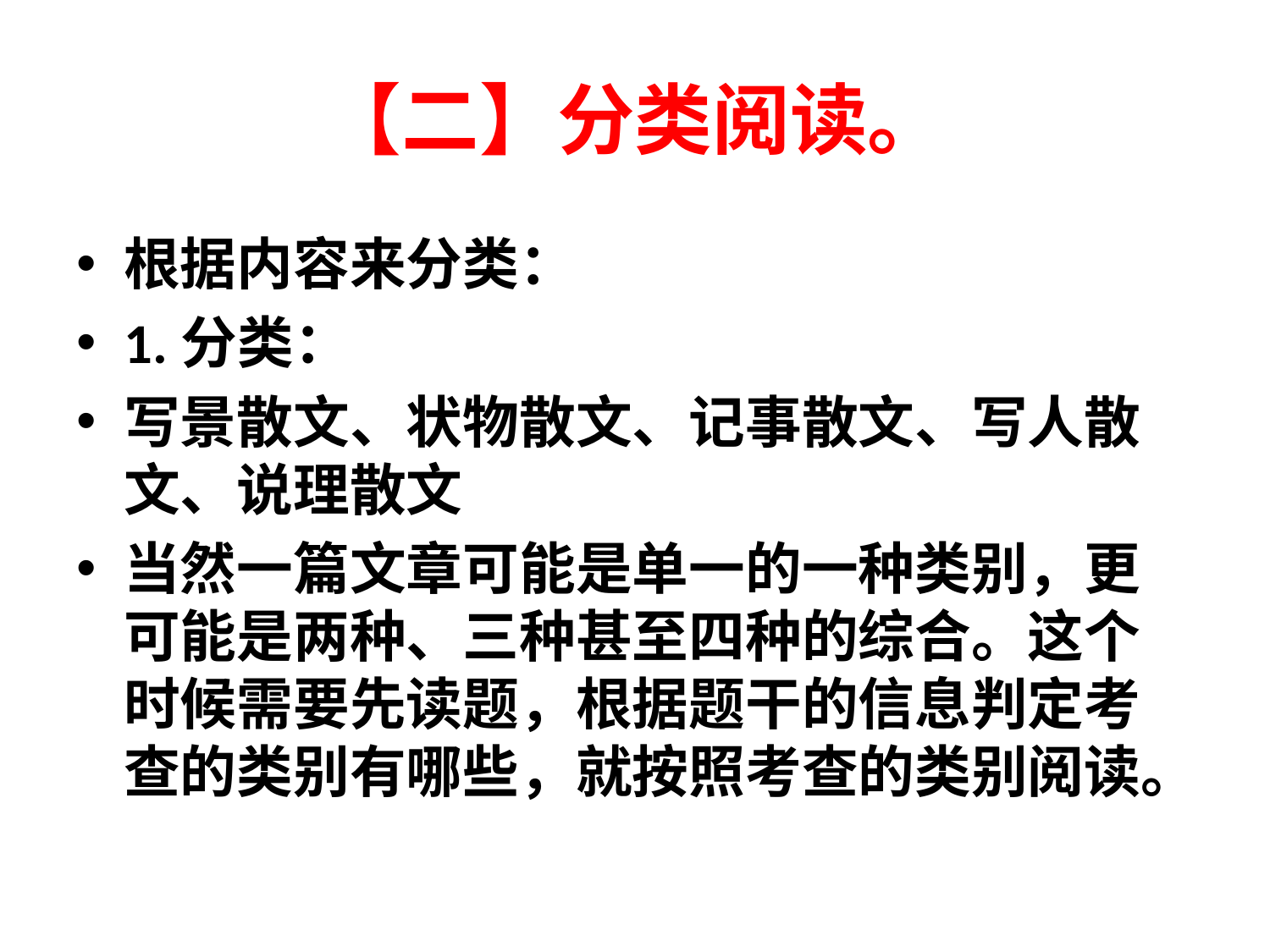

# 【二】分类阅读。
根据内容来分类：
1.分类：
写景散文、状物散文、记事散文、写人散文、说理散文
当然一篇文章可能是单一的一种类别，更可能是两种、三种甚至四种的综合。这个时候需要先读题，根据题干的信息判定考查的类别有哪些，就按照考查的类别阅读。